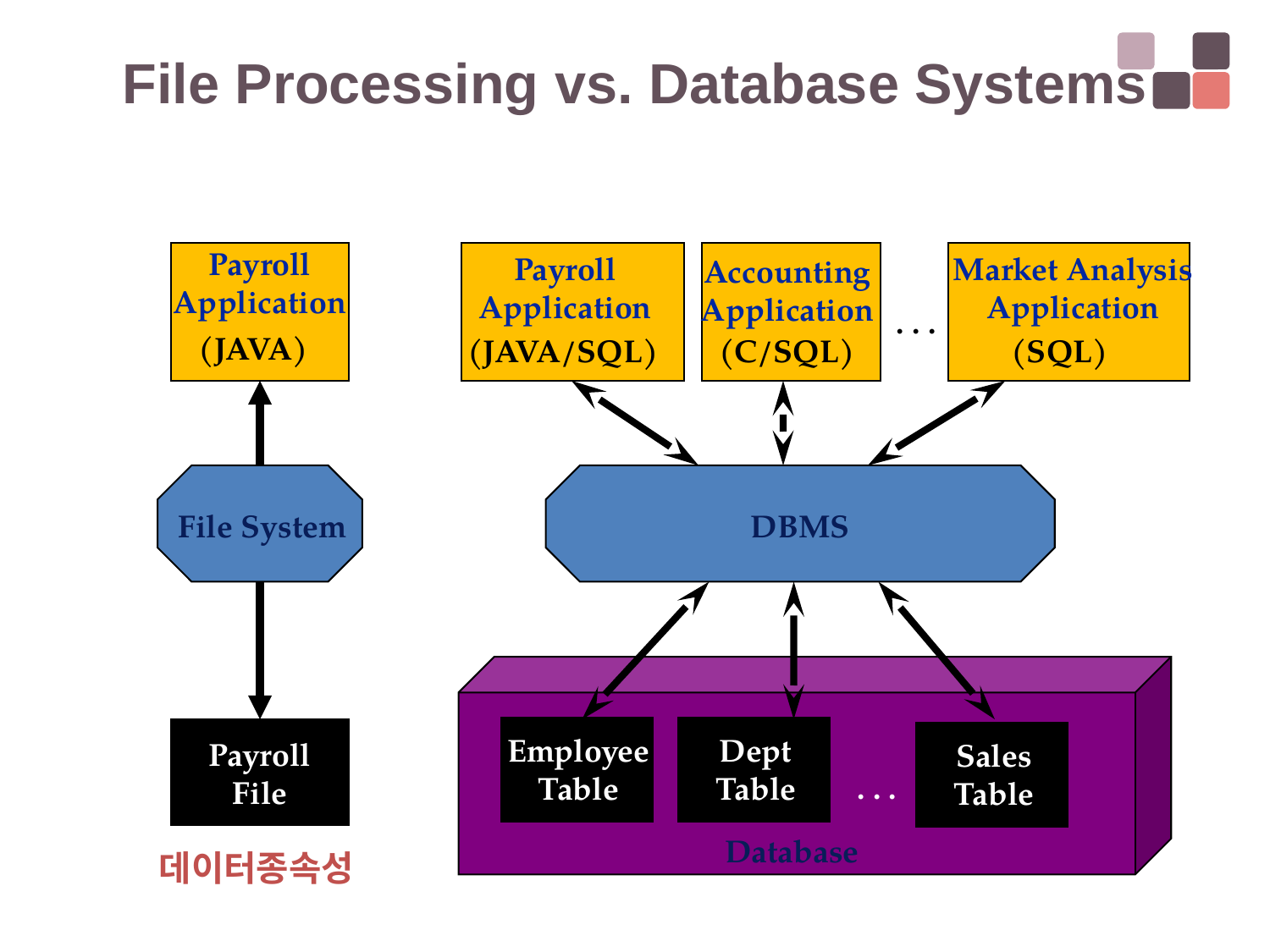

# File Processing vs. Database Systems
Payroll
Application
Payroll
Application
Market Analysis
Application

Accounting
Application
. . .
 (JAVA)
(JAVA/SQL)
(C/SQL)
(SQL)

File System

DBMS

Employee
Table
Dept
Table
Sales
Table
. . .
Database

Payroll
File
데이터종속성